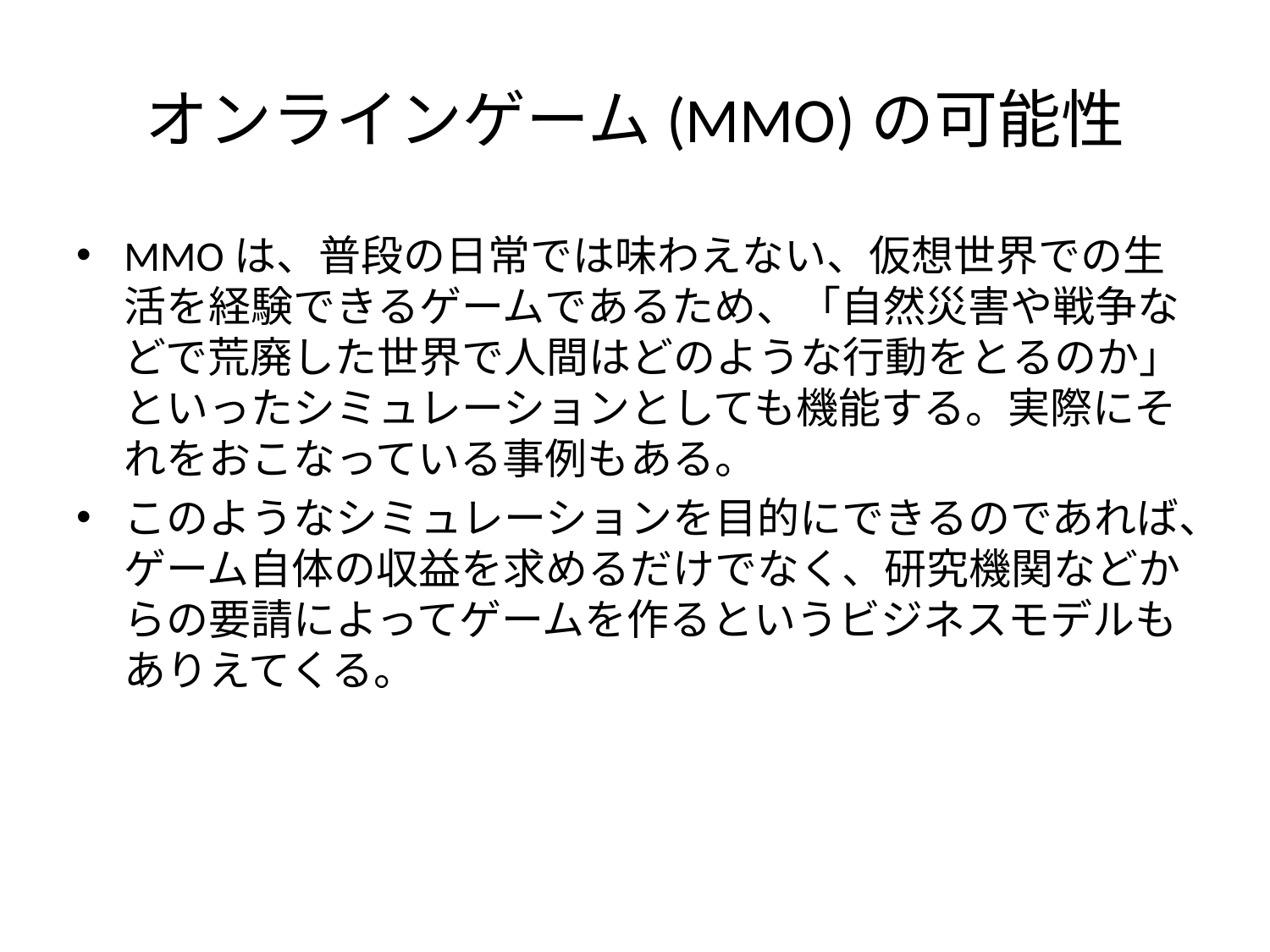

# オンラインゲーム(MMO)の可能性
MMOは、普段の日常では味わえない、仮想世界での生活を経験できるゲームであるため、「自然災害や戦争などで荒廃した世界で人間はどのような行動をとるのか」といったシミュレーションとしても機能する。実際にそれをおこなっている事例もある。
このようなシミュレーションを目的にできるのであれば、ゲーム自体の収益を求めるだけでなく、研究機関などからの要請によってゲームを作るというビジネスモデルもありえてくる。